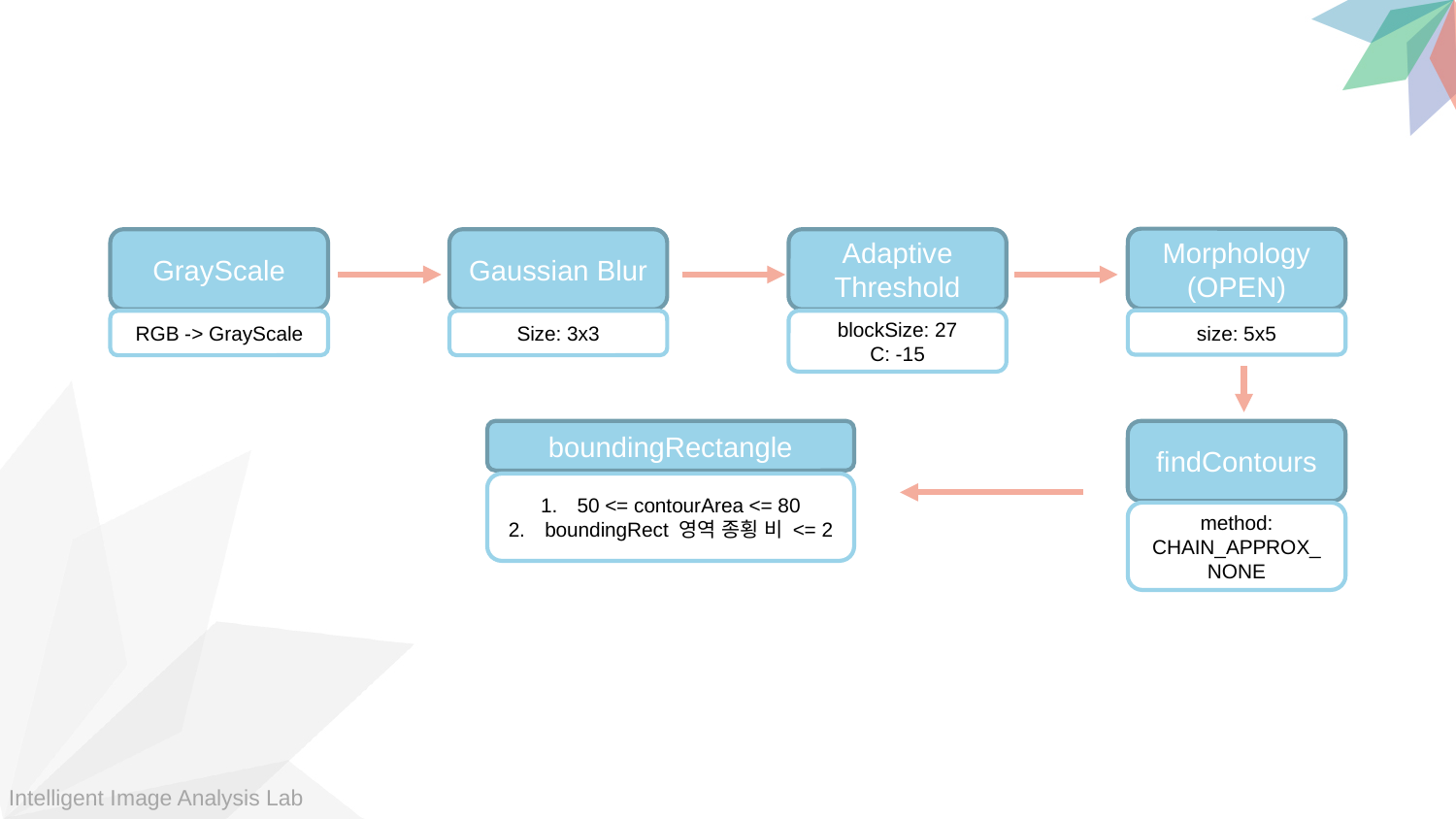

Morphology
(OPEN)
size: 5x5
GrayScale
RGB -> GrayScale
Gaussian Blur
Size: 3x3
Adaptive Threshold
blockSize: 27
C: -15
boundingRectangle
50 <= contourArea <= 80
boundingRect 영역 종횡 비 <= 2
findContours
method: CHAIN_APPROX_NONE